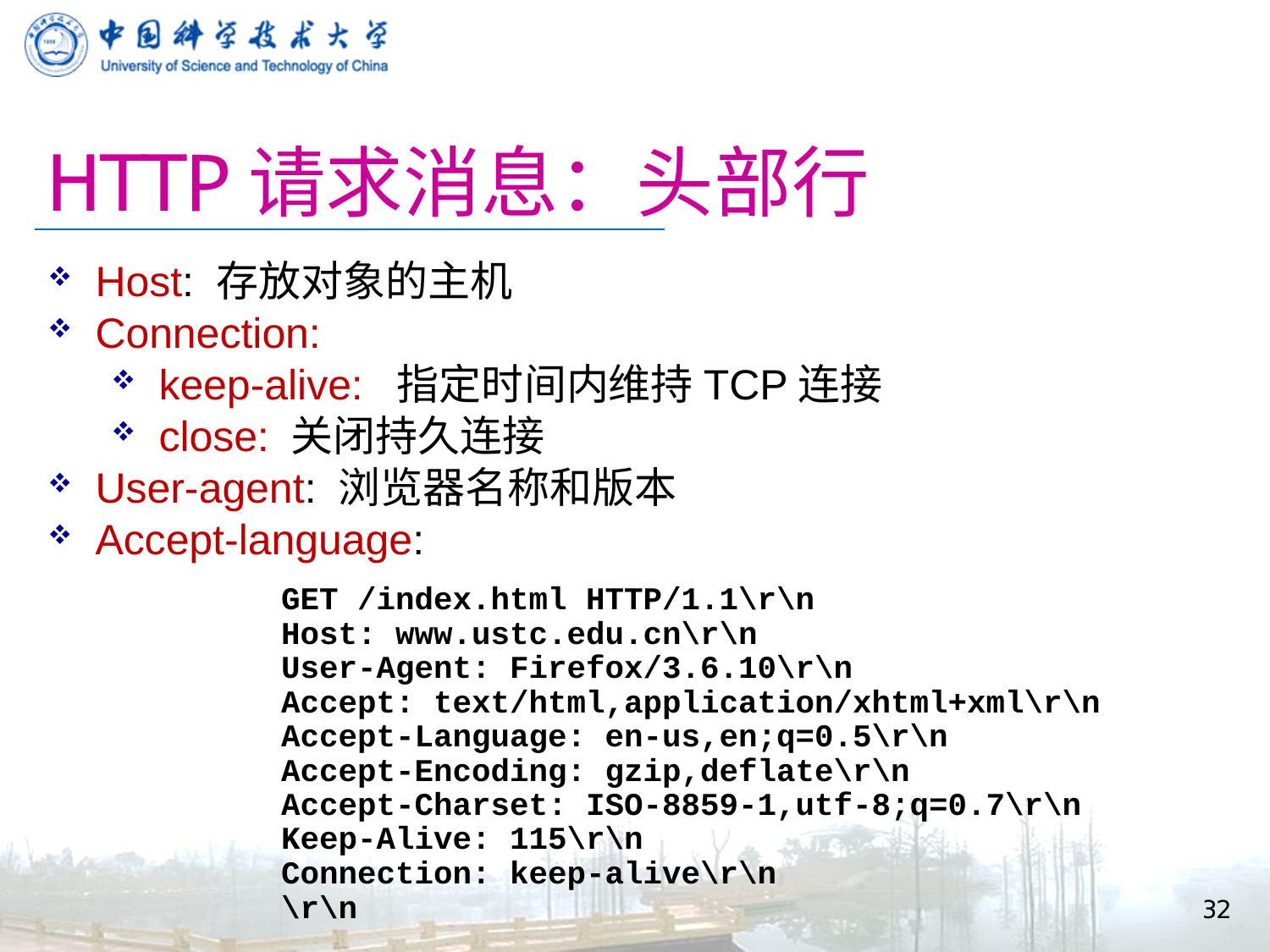

# HTTP请求消息：头部行
Host: 存放对象的主机
Connection:
keep-alive:  指定时间内维持TCP连接
close: 关闭持久连接
User-agent: 浏览器名称和版本
Accept-language:

GET /index.html HTTP/1.1\r\n
Host: www.ustc.edu.cn\r\n
User-Agent: Firefox/3.6.10\r\n
Accept: text/html,application/xhtml+xml\r\n
Accept-Language: en-us,en;q=0.5\r\n
Accept-Encoding: gzip,deflate\r\n
Accept-Charset: ISO-8859-1,utf-8;q=0.7\r\n
Keep-Alive: 115\r\n
Connection: keep-alive\r\n
\r\n
32